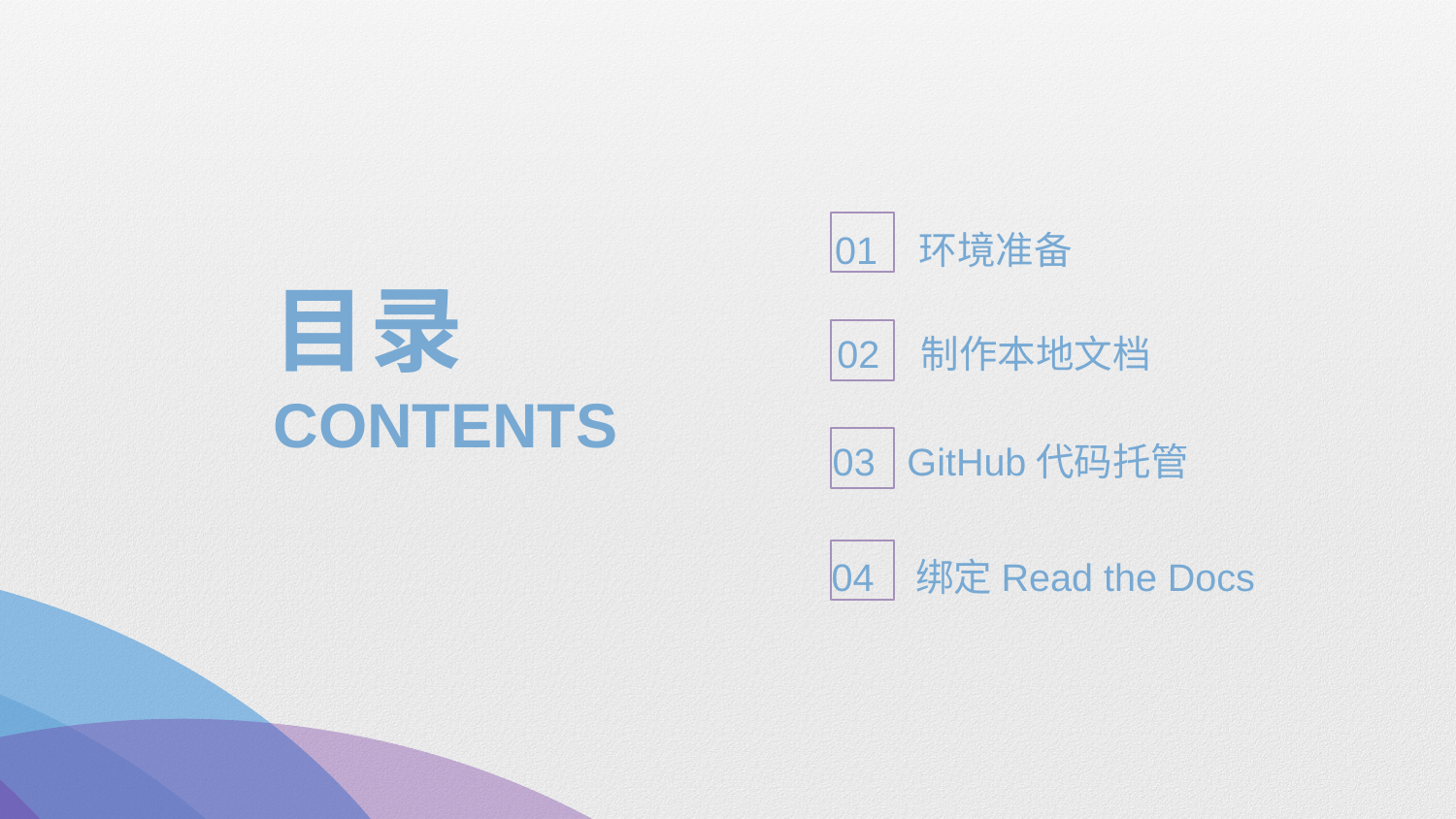

01   环境准备

目录
02   制作本地文档

CONTENTS
03   GitHub代码托管

04   绑定Read the Docs

部门：XXX   汇报人：xxx